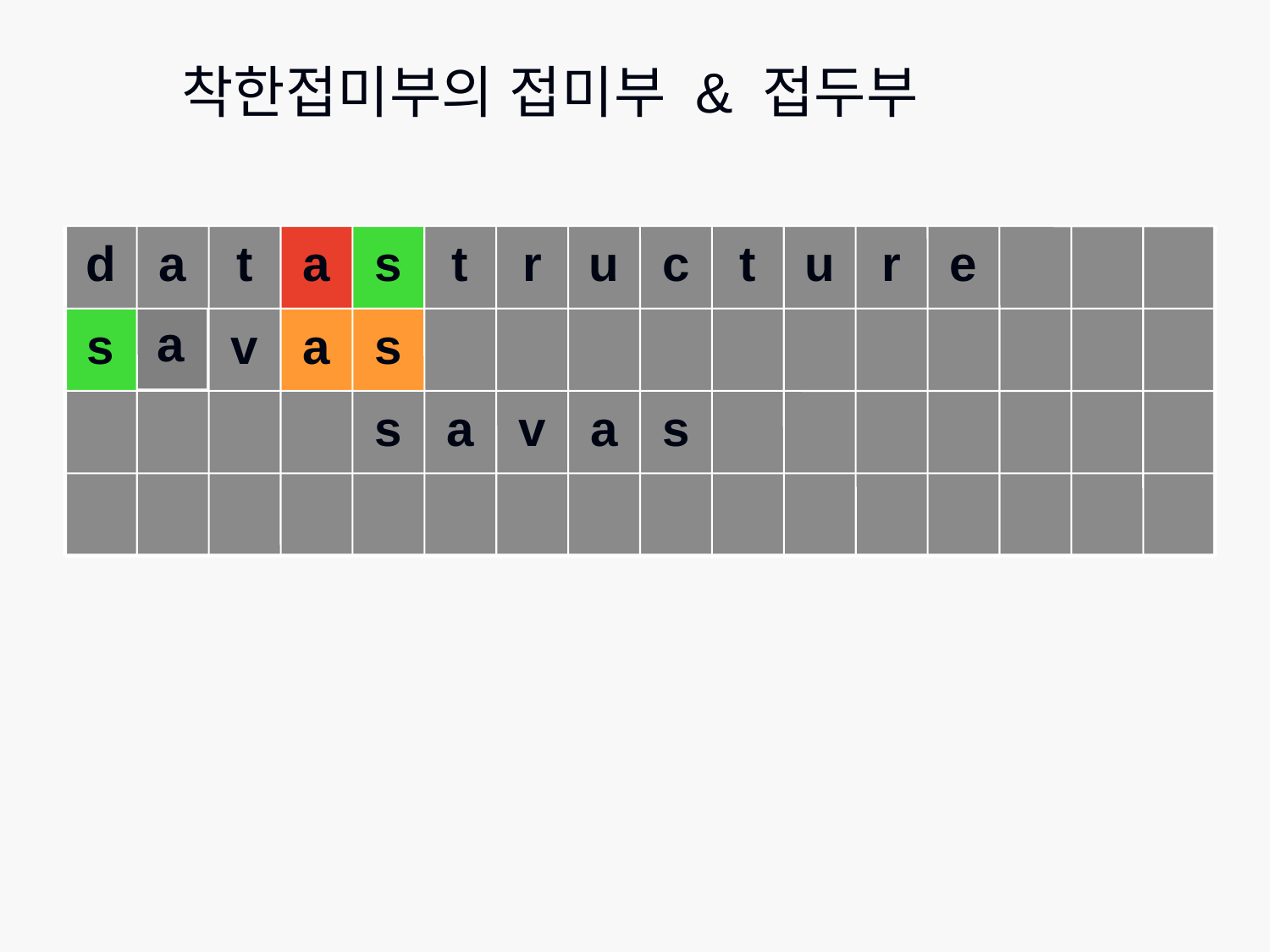

# 착한접미부의 접미부 & 접두부
d

a

t

a

s

t

r

u

c

t

u

r

e

a
s

v
a
s

s
a
v
a
s